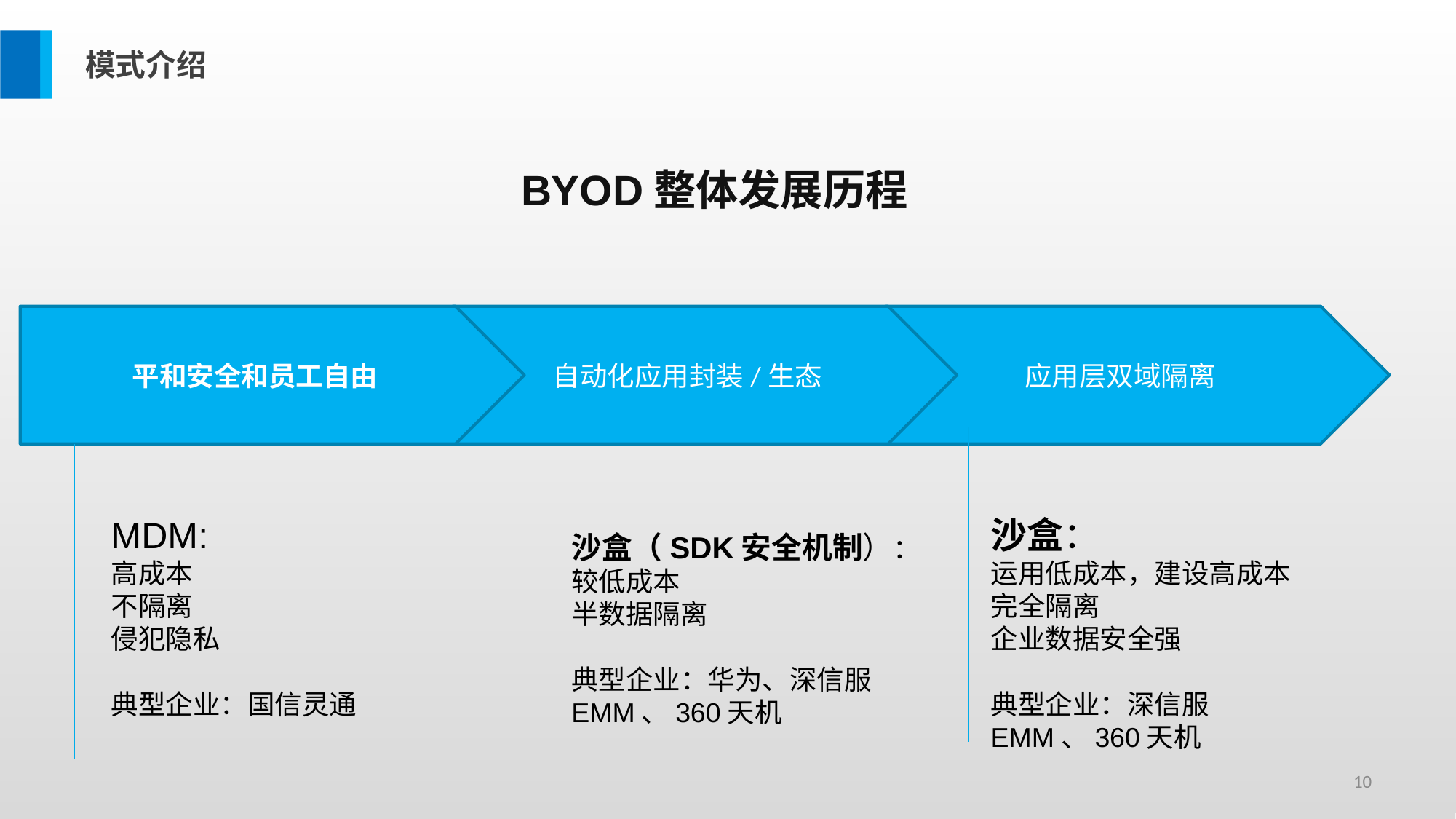

模式介绍
BYOD整体发展历程
平和安全和员工自由
自动化应用封装/生态
应用层双域隔离
MDM:
高成本
不隔离
侵犯隐私

典型企业：国信灵通
沙盒：
运用低成本，建设高成本
完全隔离
企业数据安全强

典型企业：深信服EMM、360天机

沙盒（SDK安全机制）：
较低成本
半数据隔离

典型企业：华为、深信服EMM、360天机

10